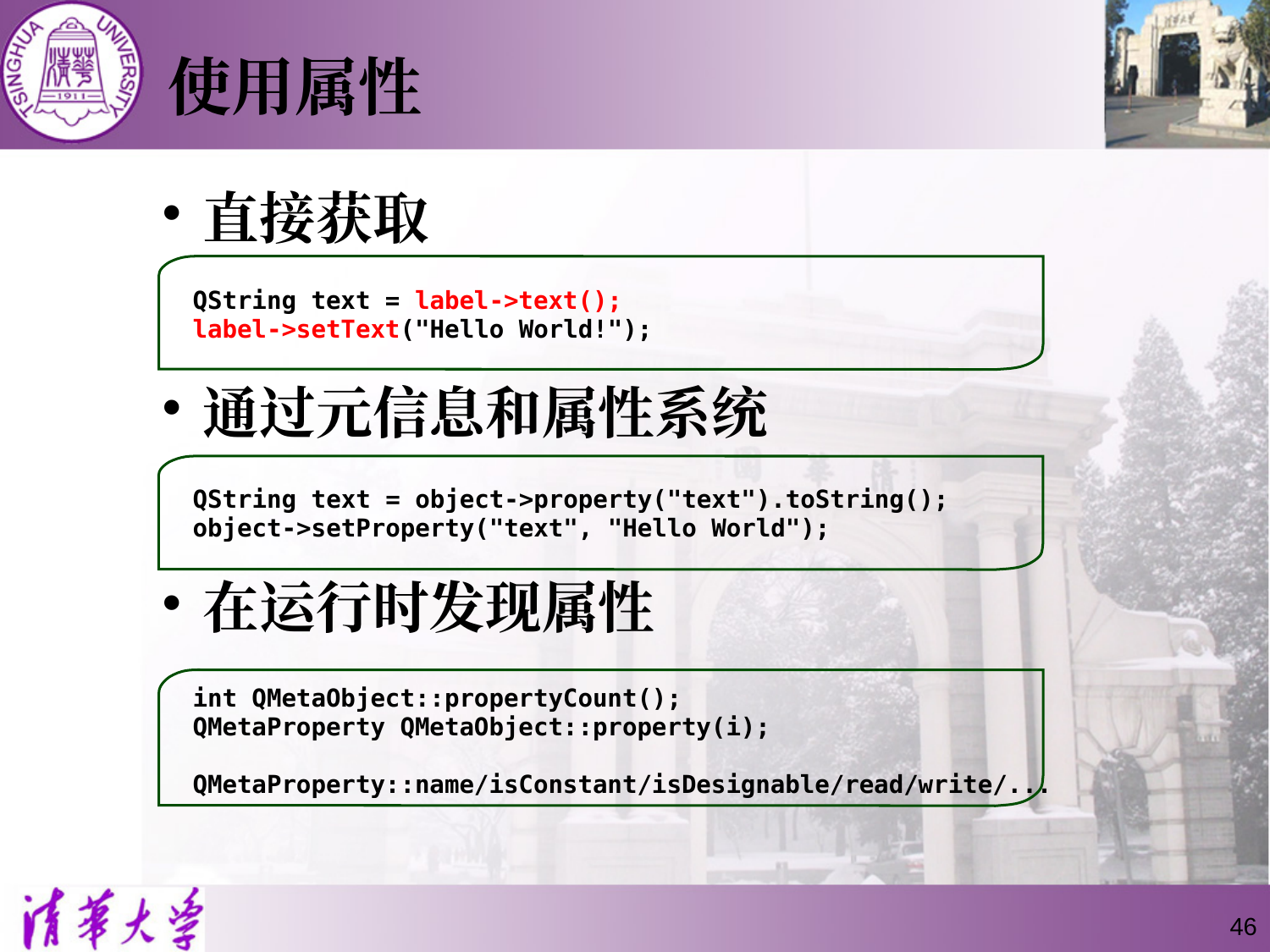

# 使用属性
直接获取

通过元信息和属性系统

在运行时发现属性

QString text = label->text();
label->setText("Hello World!");

QString text = object->property("text").toString();
object->setProperty("text", "Hello World");

int QMetaObject::propertyCount();
QMetaProperty QMetaObject::property(i);

QMetaProperty::name/isConstant/isDesignable/read/write/...
46